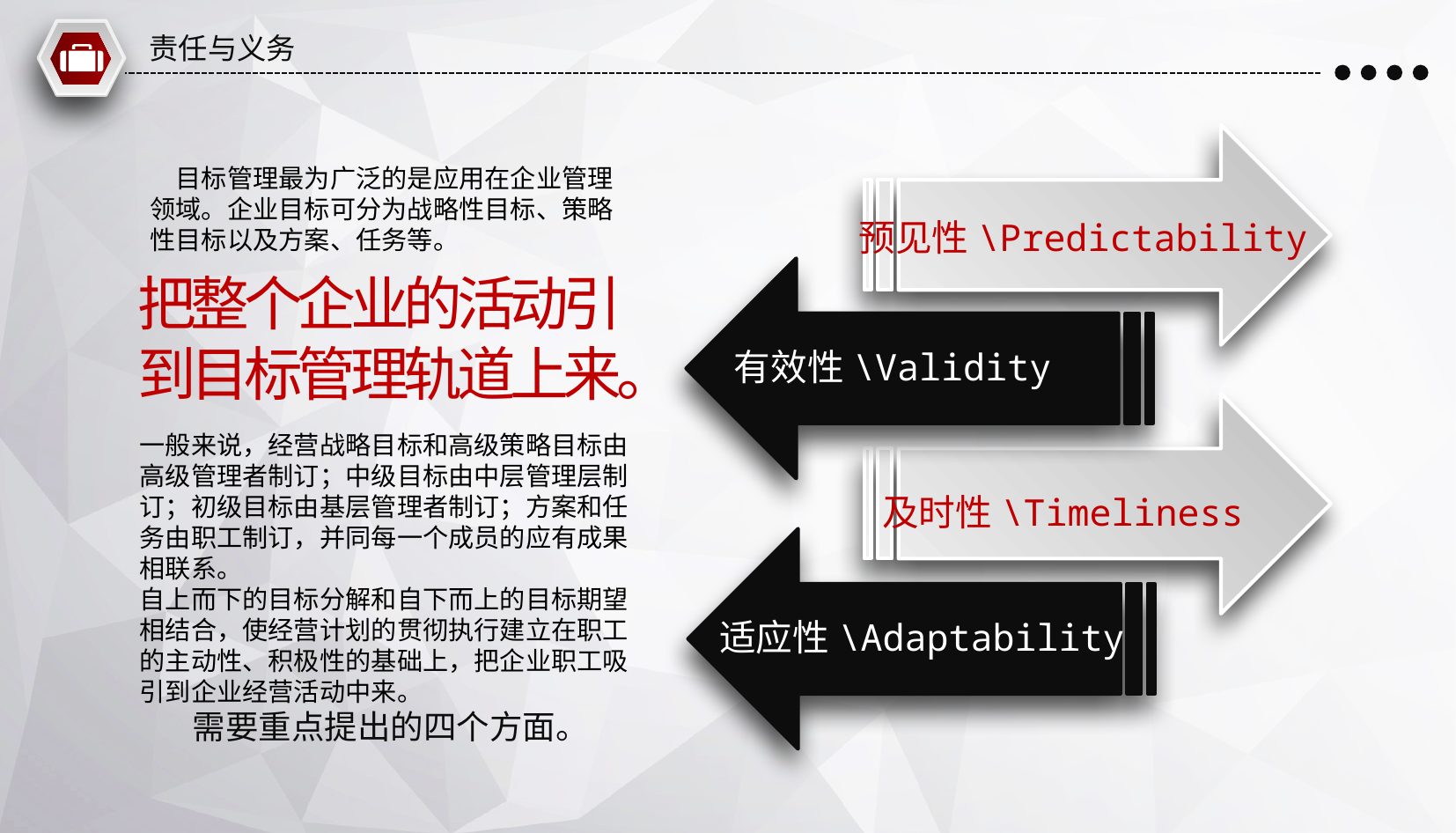

责任与义务

　目标管理最为广泛的是应用在企业管理
领域。企业目标可分为战略性目标、策略
性目标以及方案、任务等。
预见性\Predictability

把整个企业的活动引
到目标管理轨道上来。
有效性\Validity

一般来说，经营战略目标和高级策略目标由
高级管理者制订；中级目标由中层管理层制
订；初级目标由基层管理者制订；方案和任
务由职工制订，并同每一个成员的应有成果
相联系。
自上而下的目标分解和自下而上的目标期望
相结合，使经营计划的贯彻执行建立在职工
的主动性、积极性的基础上，把企业职工吸
引到企业经营活动中来。
      需要重点提出的四个方面。
及时性\Timeliness

适应性\Adaptability